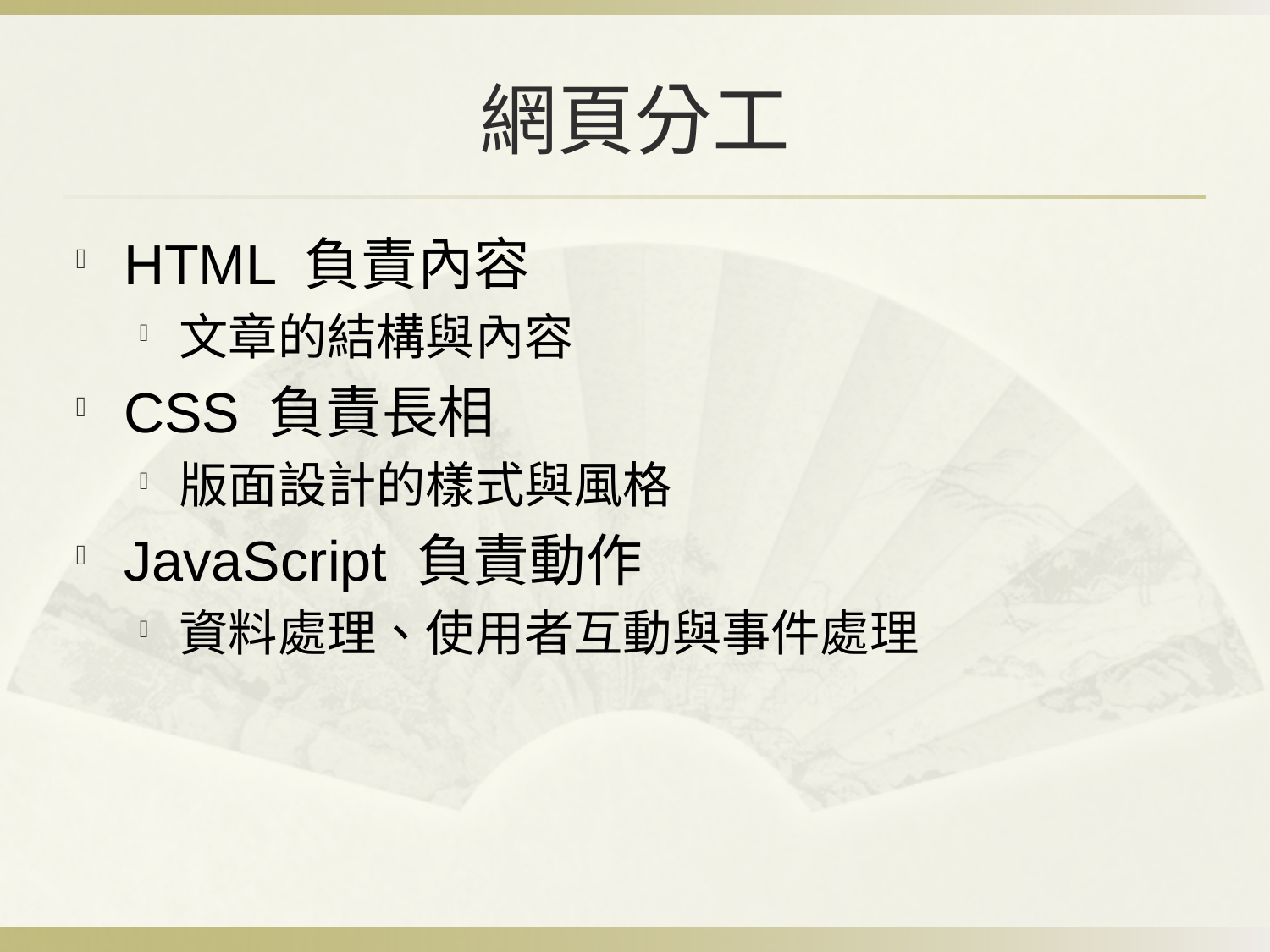

# 網頁分工
HTML 負責內容
文章的結構與內容
CSS 負責長相
版面設計的樣式與風格
JavaScript 負責動作
資料處理、使用者互動與事件處理